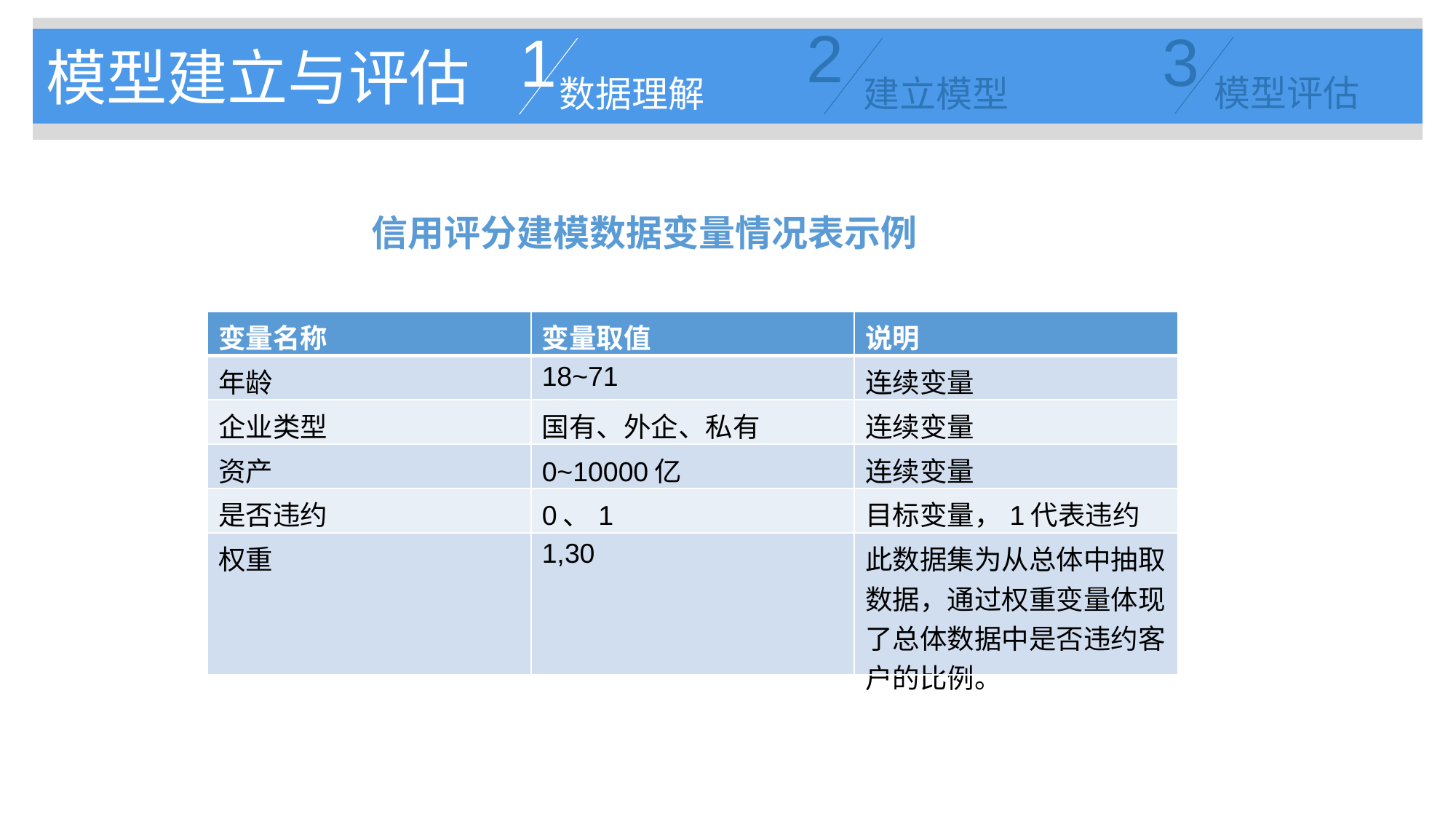

2

建立模型
3

模型评估
1
数据理解

1
数据理解

模型建立与评估
RFM分析
信用评分建模数据变量情况表示例
Subtitle
Input text here
| 变量名称 | 变量取值 | 说明 |
| --- | --- | --- |
| 年龄 | 18~71 | 连续变量 |
| 企业类型 | 国有、外企、私有 | 连续变量 |
| 资产 | 0~10000亿 | 连续变量 |
| 是否违约 | 0、1 | 目标变量，1代表违约 |
| 权重 | 1,30 | 此数据集为从总体中抽取数据，通过权重变量体现了总体数据中是否违约客户的比例。 |
Subtitle2
Input text here